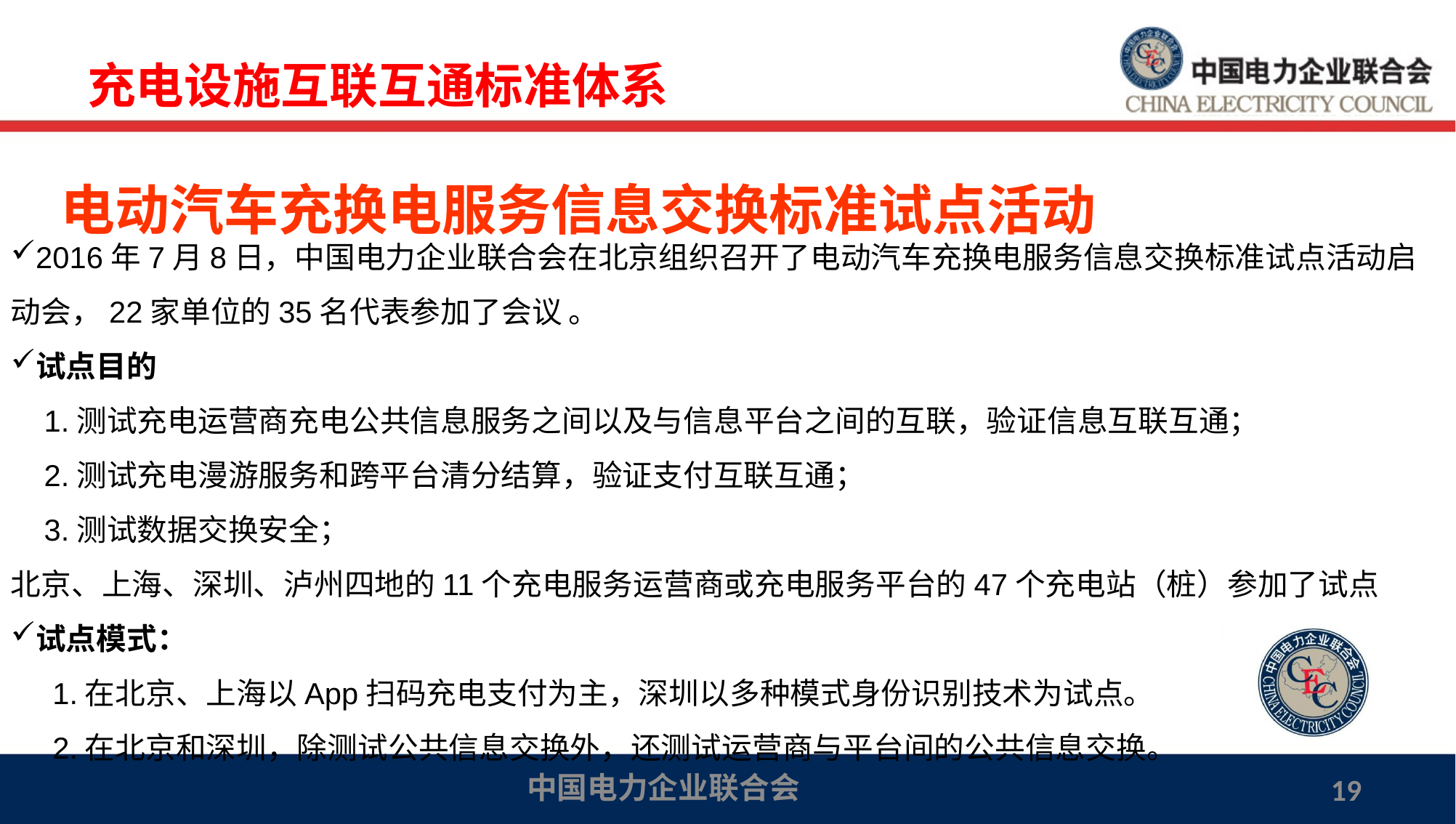

充电设施互联互通标准体系
电动汽车充换电服务信息交换标准试点活动
2016年7月8日，中国电力企业联合会在北京组织召开了电动汽车充换电服务信息交换标准试点活动启动会，22家单位的35名代表参加了会议 。
试点目的
    1.测试充电运营商充电公共信息服务之间以及与信息平台之间的互联，验证信息互联互通；
    2.测试充电漫游服务和跨平台清分结算，验证支付互联互通；
    3.测试数据交换安全；
北京、上海、深圳、泸州四地的11个充电服务运营商或充电服务平台的47个充电站（桩）参加了试点
试点模式：
     1.在北京、上海以App扫码充电支付为主，深圳以多种模式身份识别技术为试点。
     2.在北京和深圳，除测试公共信息交换外，还测试运营商与平台间的公共信息交换。
中国电力企业联合会
19